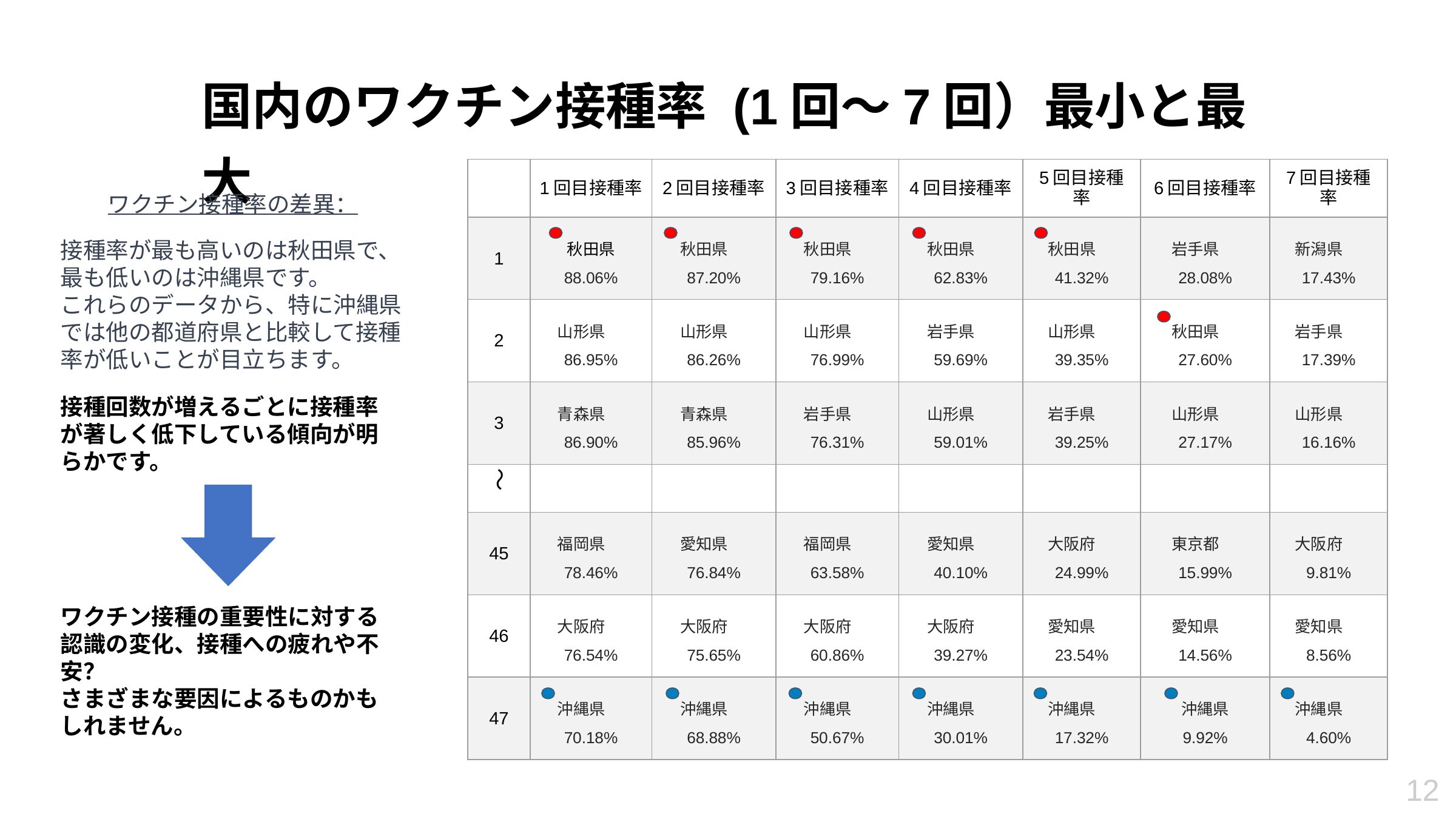

国内のワクチン接種率 (1回〜7回）最小と最大
|  | 1回目接種率 | 2回目接種率 | 3回目接種率 | 4回目接種率 | 5回目接種率 | 6回目接種率 | 7回目接種率 |
| --- | --- | --- | --- | --- | --- | --- | --- |
| 1 | 秋田県 88.06% | 秋田県　87.20% | 秋田県　79.16% | 秋田県　62.83% | 秋田県　41.32% | 岩手県　28.08% | 新潟県　17.43% |
| 2 | 山形県　86.95% | 山形県　86.26% | 山形県　76.99% | 岩手県　59.69% | 山形県　39.35% | 秋田県　27.60% | 岩手県　17.39% |
| 3 | 青森県　86.90% | 青森県　85.96% | 岩手県　76.31% | 山形県　59.01% | 岩手県　39.25% | 山形県　27.17% | 山形県　16.16% |
|  |  |  |  |  |  |  |  |
| 45 | 福岡県　78.46% | 愛知県　76.84% | 福岡県　63.58% | 愛知県　40.10% | 大阪府　24.99% | 東京都　15.99% | 大阪府　9.81% |
| 46 | 大阪府　76.54% | 大阪府　75.65% | 大阪府　60.86% | 大阪府　39.27% | 愛知県　23.54% | 愛知県　14.56% | 愛知県　8.56% |
| 47 | 沖縄県　70.18% | 沖縄県　68.88% | 沖縄県　50.67% | 沖縄県　30.01% | 沖縄県　17.32% | 沖縄県 9.92% | 沖縄県　4.60% |
ワクチン接種率の差異：
接種率が最も高いのは秋田県で、最も低いのは沖縄県です。
これらのデータから、特に沖縄県では他の都道府県と比較して接種率が低いことが目立ちます。

接種回数が増えるごとに接種率が著しく低下している傾向が明らかです。
〜

ワクチン接種の重要性に対する認識の変化、接種への疲れや不安？
さまざまな要因によるものかもしれません。

12